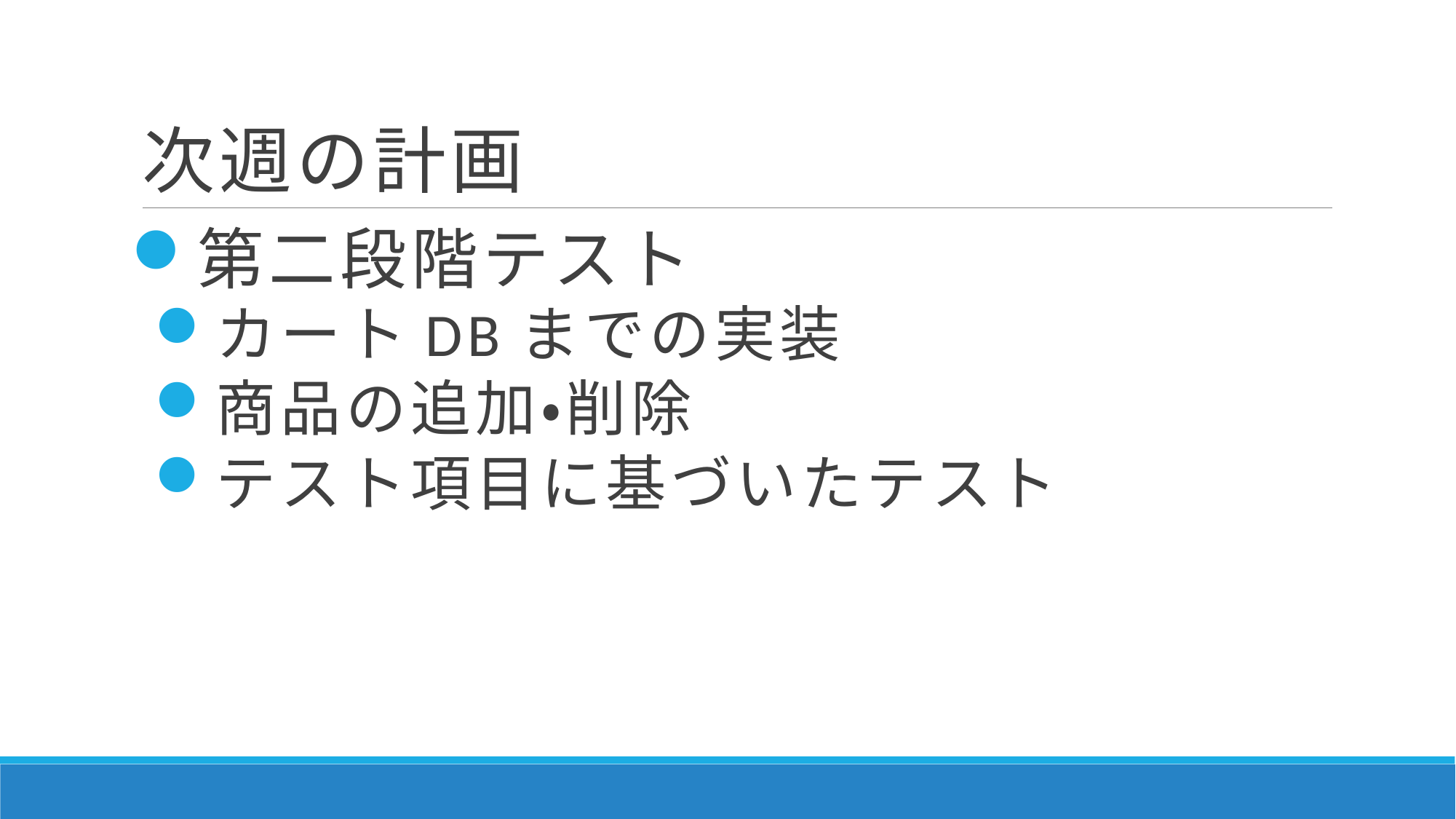

# 次週の計画
第二段階テスト
カートDBまでの実装
商品の追加・削除
テスト項目に基づいたテスト